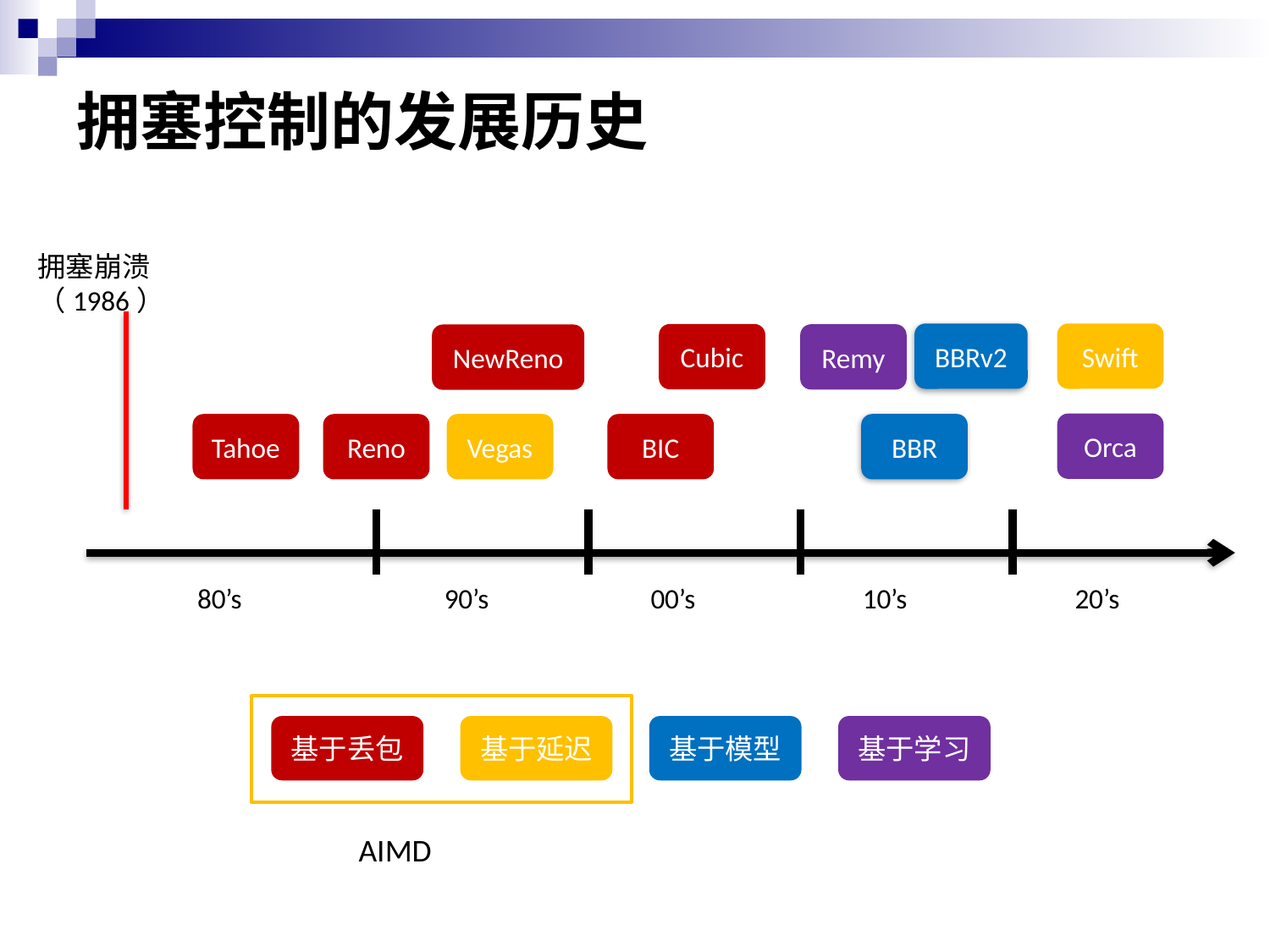

# 拥塞控制的发展历史
拥塞崩溃（1986）
BBRv2
Swift
Cubic
Remy
NewReno
Orca
Tahoe
Reno
Vegas
BIC
BBR
80’s
90’s
00’s
10’s
20’s

基于丢包
基于延迟
基于模型
基于学习
AIMD
7